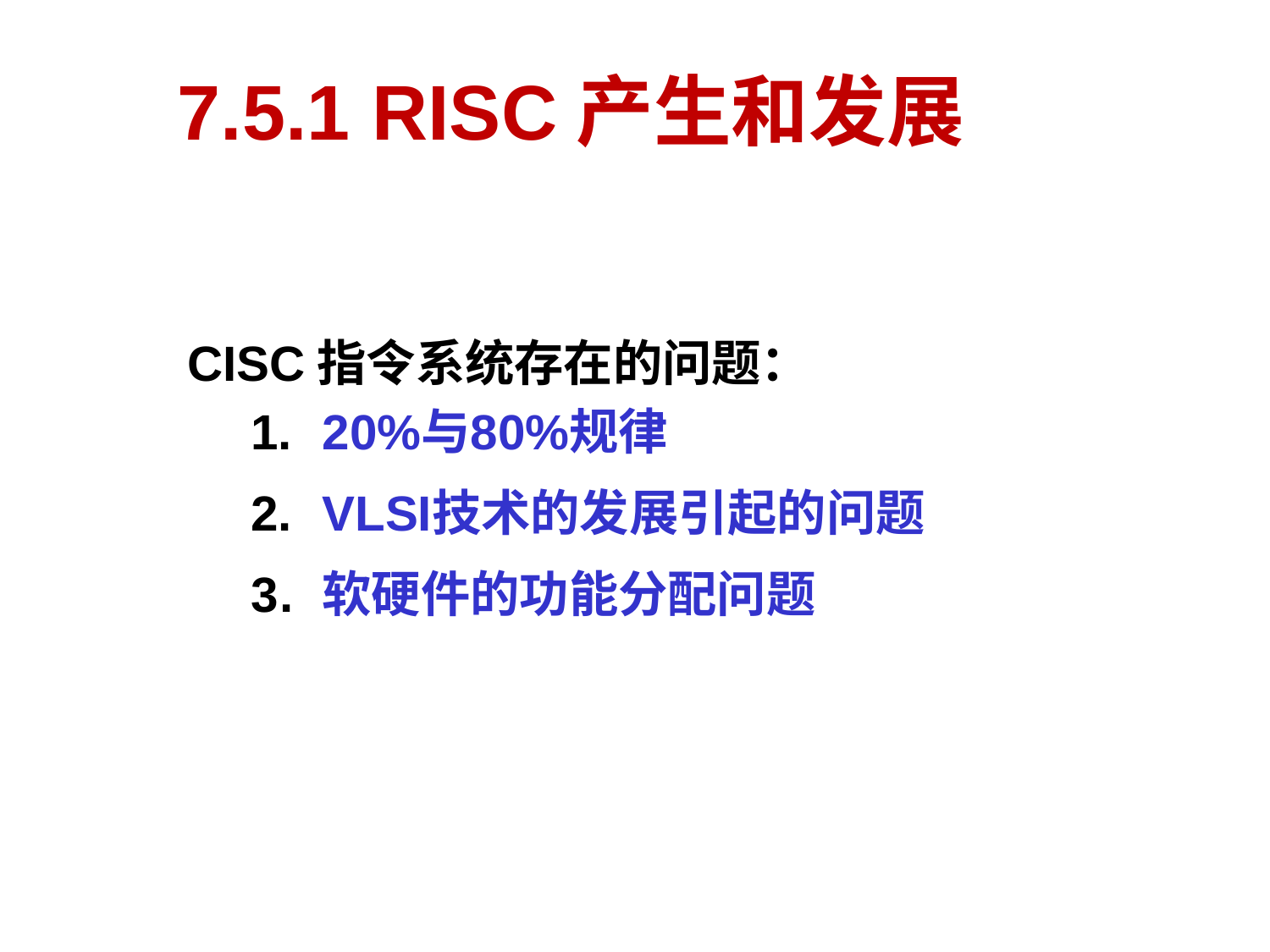

# 7.5.1 RISC产生和发展

CISC指令系统存在的问题：
20%与80%规律
VLSI技术的发展引起的问题
软硬件的功能分配问题